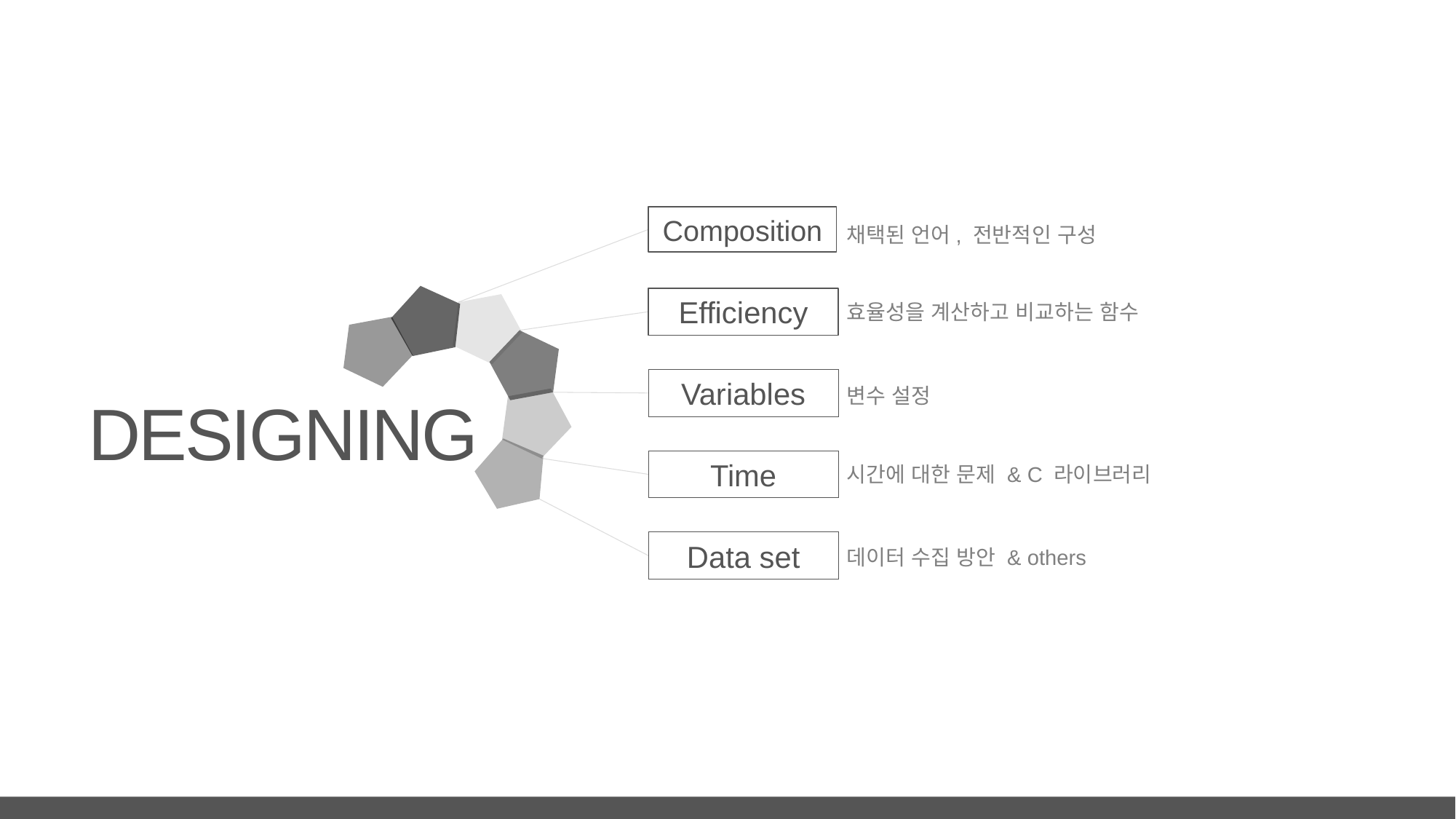

Composition
채택된 언어, 전반적인 구성

Efficiency
효율성을 계산하고 비교하는 함수
Variables
변수 설정
DESIGNING
Time
시간에 대한 문제 & C 라이브러리
Data set
데이터 수집 방안 & others